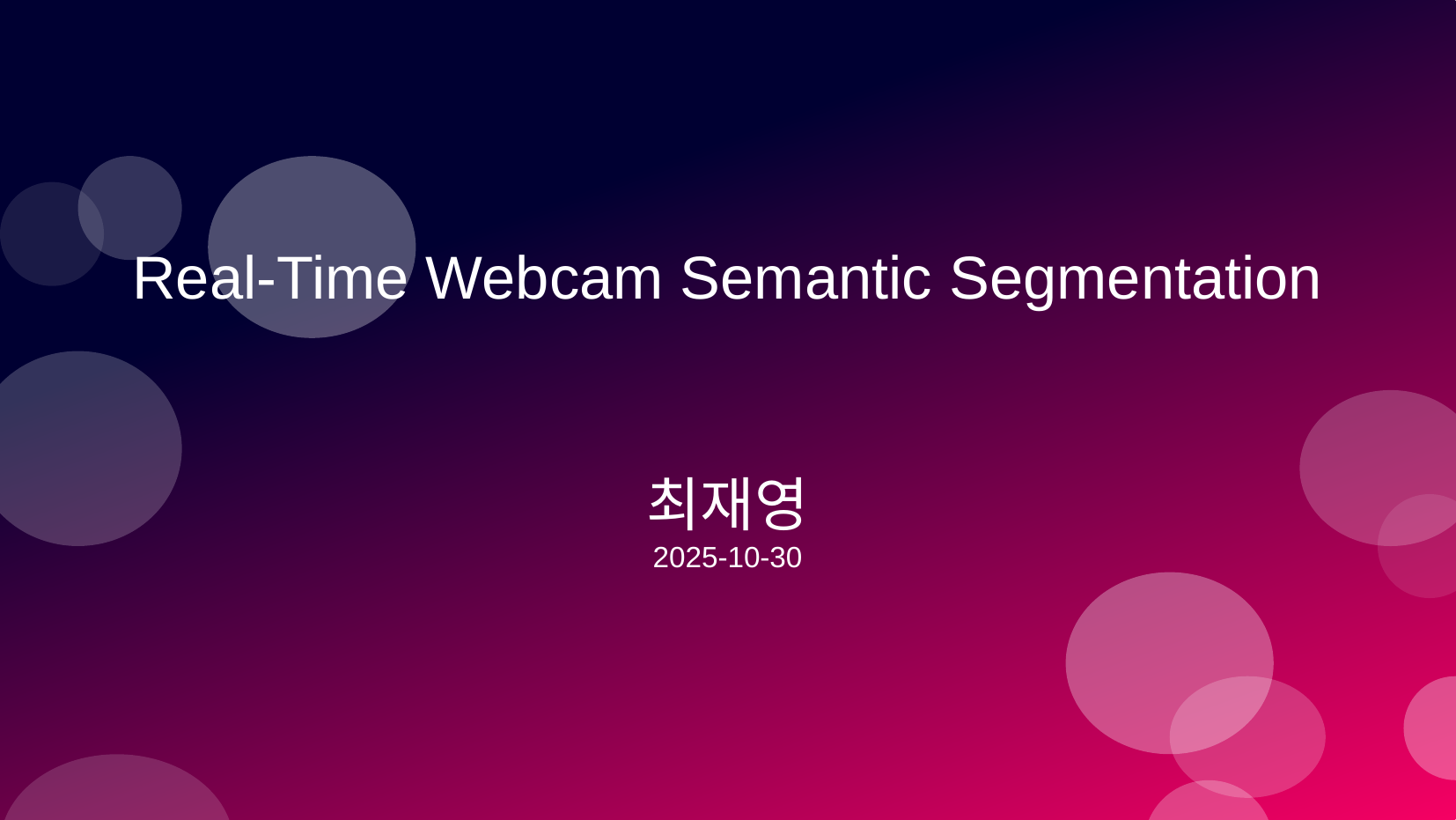

# Real-Time Webcam Semantic Segmentation
최재영
2025-10-30